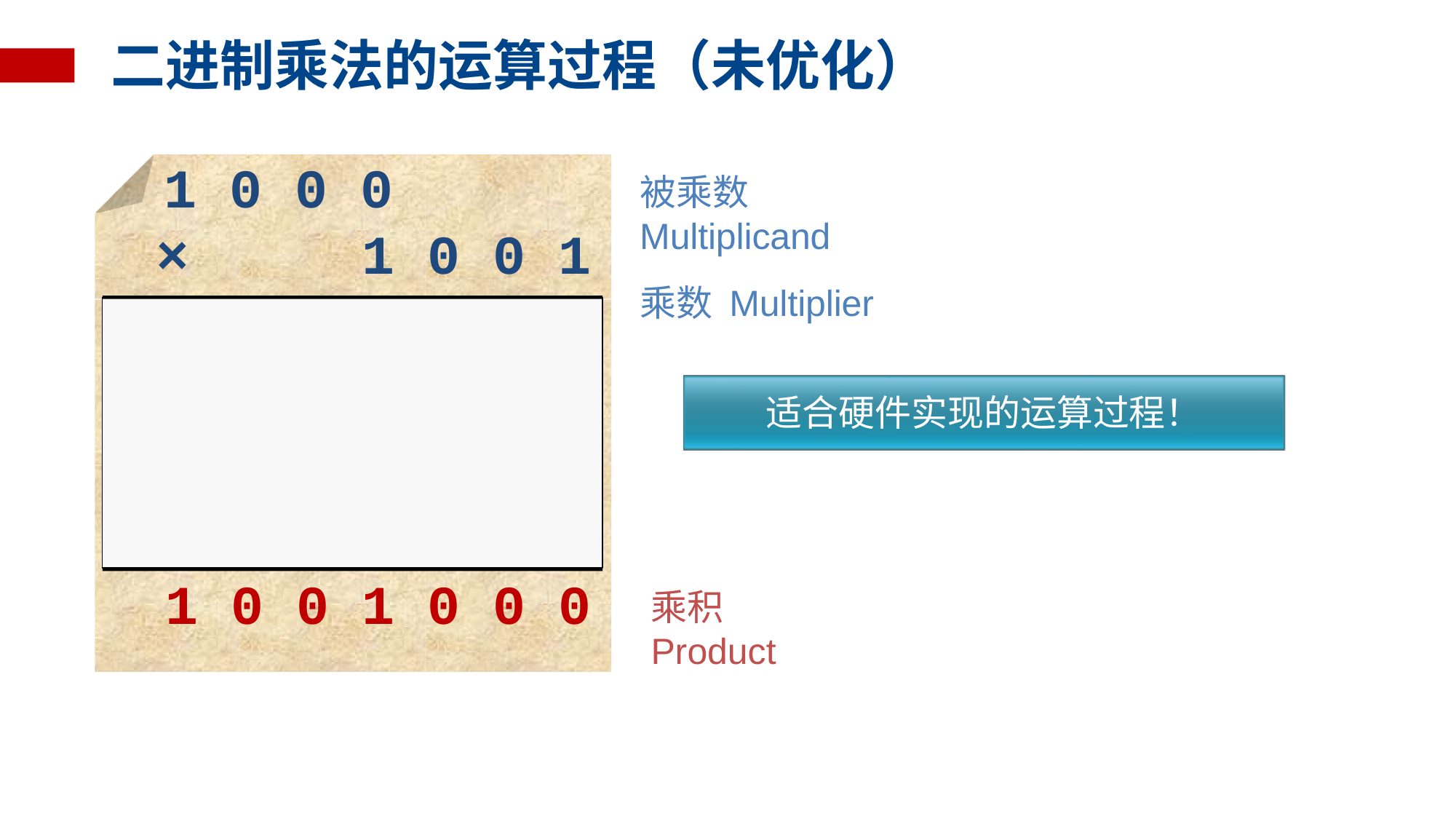

# 二进制乘法的运算过程（未优化）
1 0 0 0

被乘数 Multiplicand
乘数 Multiplier
×
1 0 0 1

适合硬件实现的运算过程！

1 0 0 1 0 0 0
乘积 Product